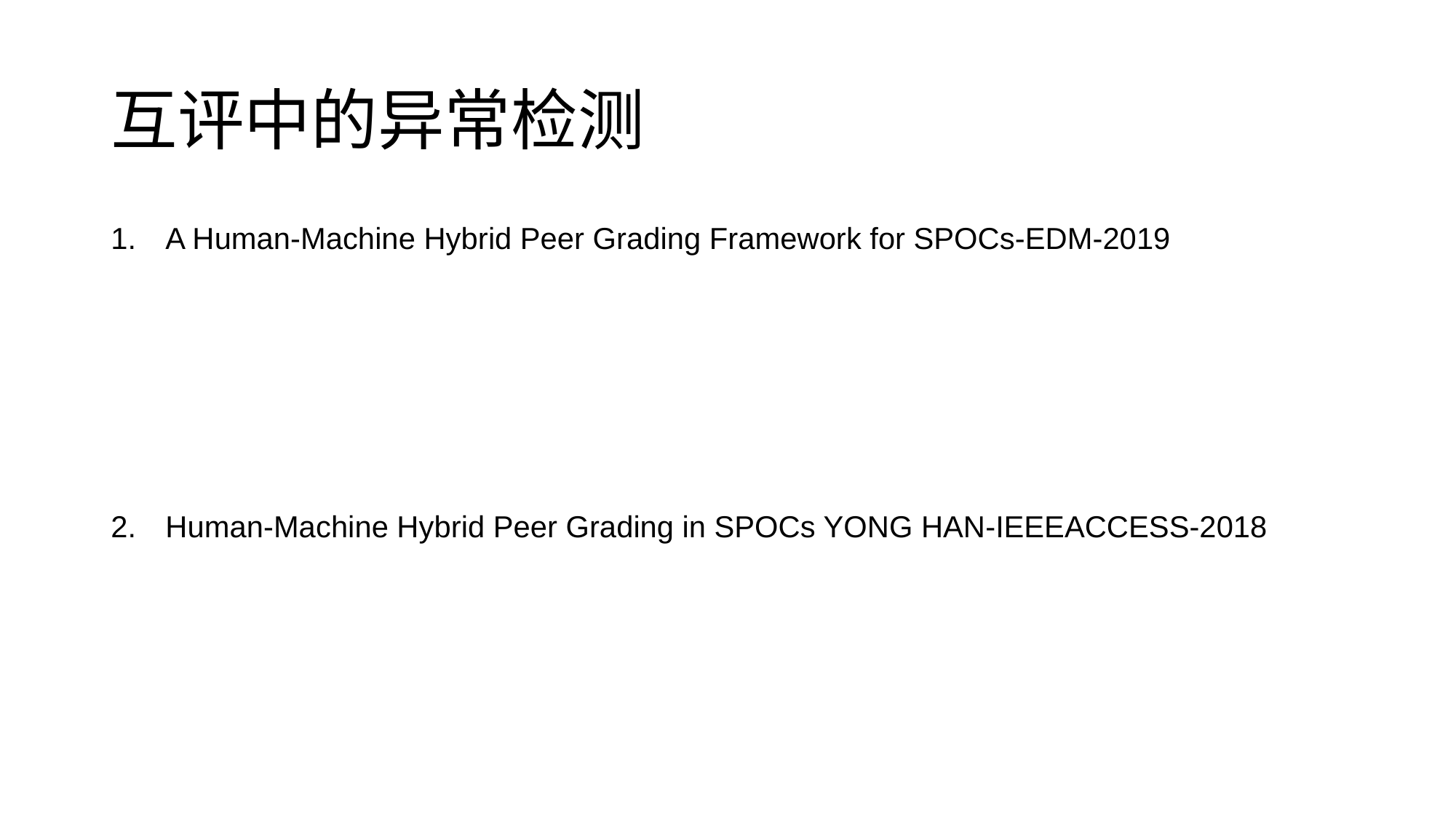

# 互评中的异常检测
A Human-Machine Hybrid Peer Grading Framework for SPOCs-EDM-2019

Human-Machine Hybrid Peer Grading in SPOCs YONG HAN-IEEEACCESS-2018